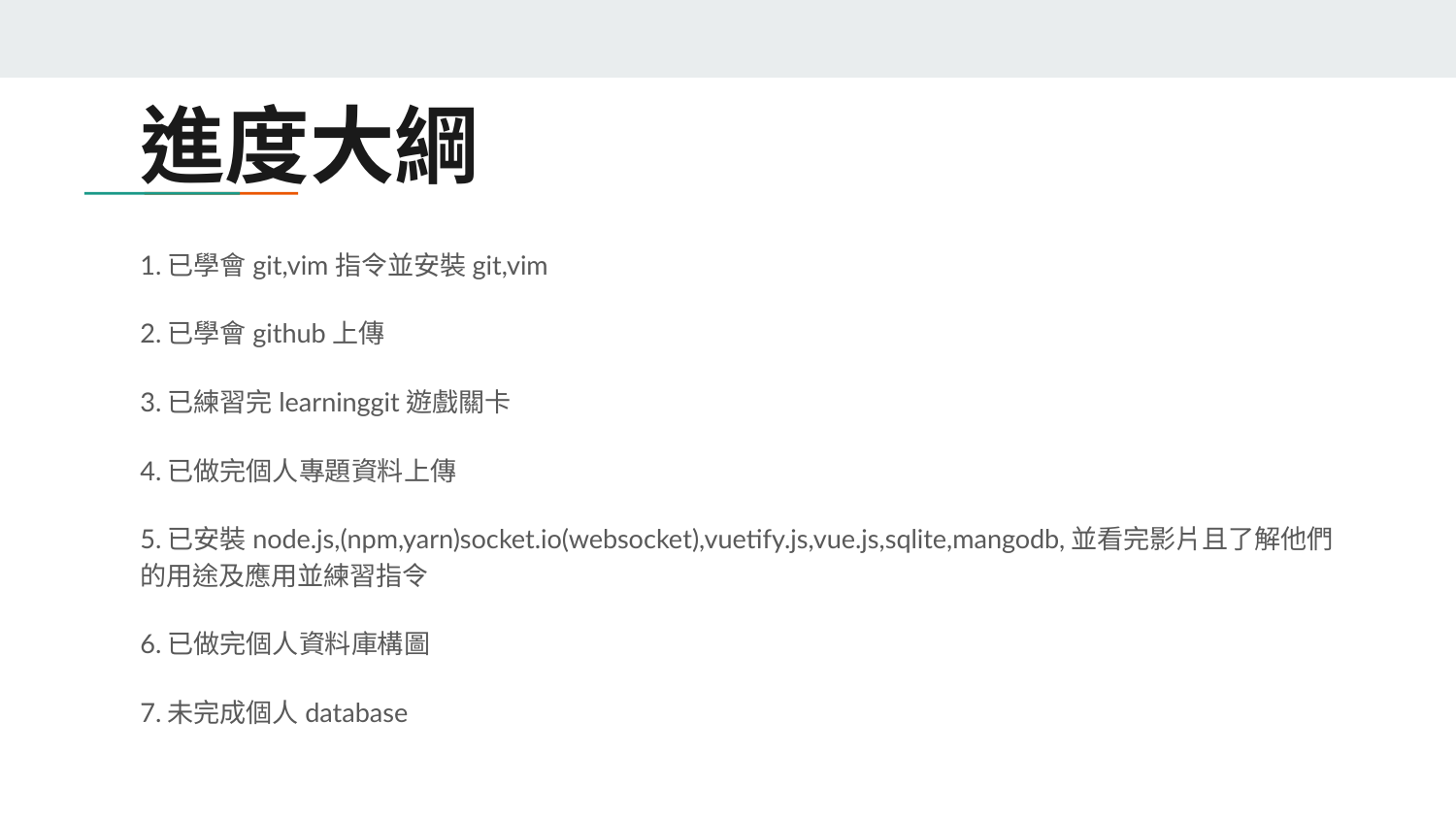

# 進度大綱
1.已學會git,vim指令並安裝git,vim
2.已學會github上傳
3.已練習完learninggit遊戲關卡
4.已做完個人專題資料上傳
5.已安裝node.js,(npm,yarn)socket.io(websocket),vuetify.js,vue.js,sqlite,mangodb,並看完影片且了解他們的用途及應用並練習指令
6.已做完個人資料庫構圖
7.未完成個人database